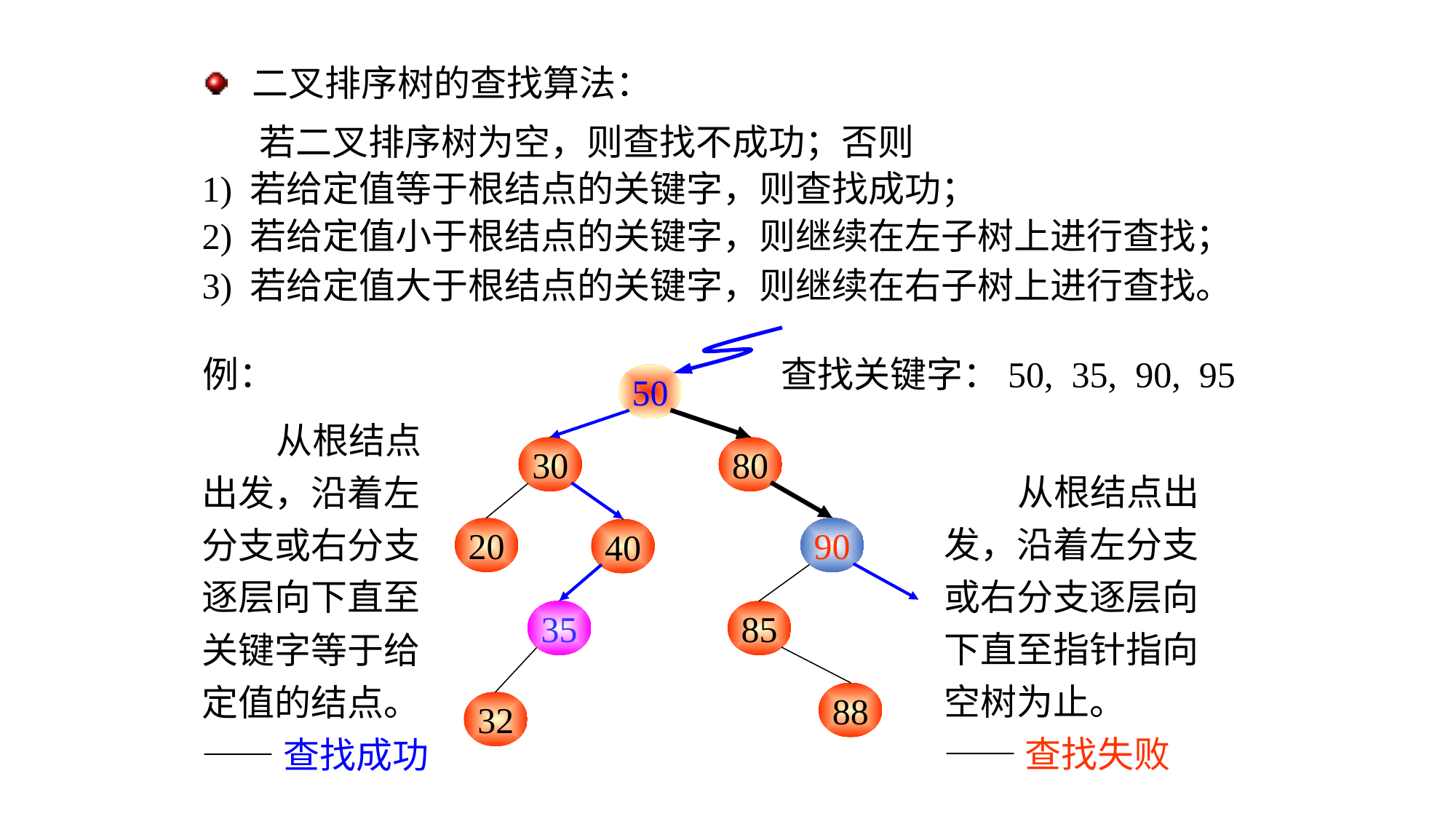

二叉排序树的查找算法：
      若二叉排序树为空，则查找不成功；否则
1) 若给定值等于根结点的关键字，则查找成功；
2) 若给定值小于根结点的关键字，则继续在左子树上进行查找；
3) 若给定值大于根结点的关键字，则继续在右子树上进行查找。

例：
查找关键字：50,  35,  90,  95
50
30
80
20
90
40
35
85
88
32
50
        从根结点
出发，沿着左
分支或右分支
逐层向下直至
关键字等于给
定值的结点。
——查找成功
        从根结点出
发，沿着左分支
或右分支逐层向
下直至指针指向
空树为止。
——查找失败
90
35